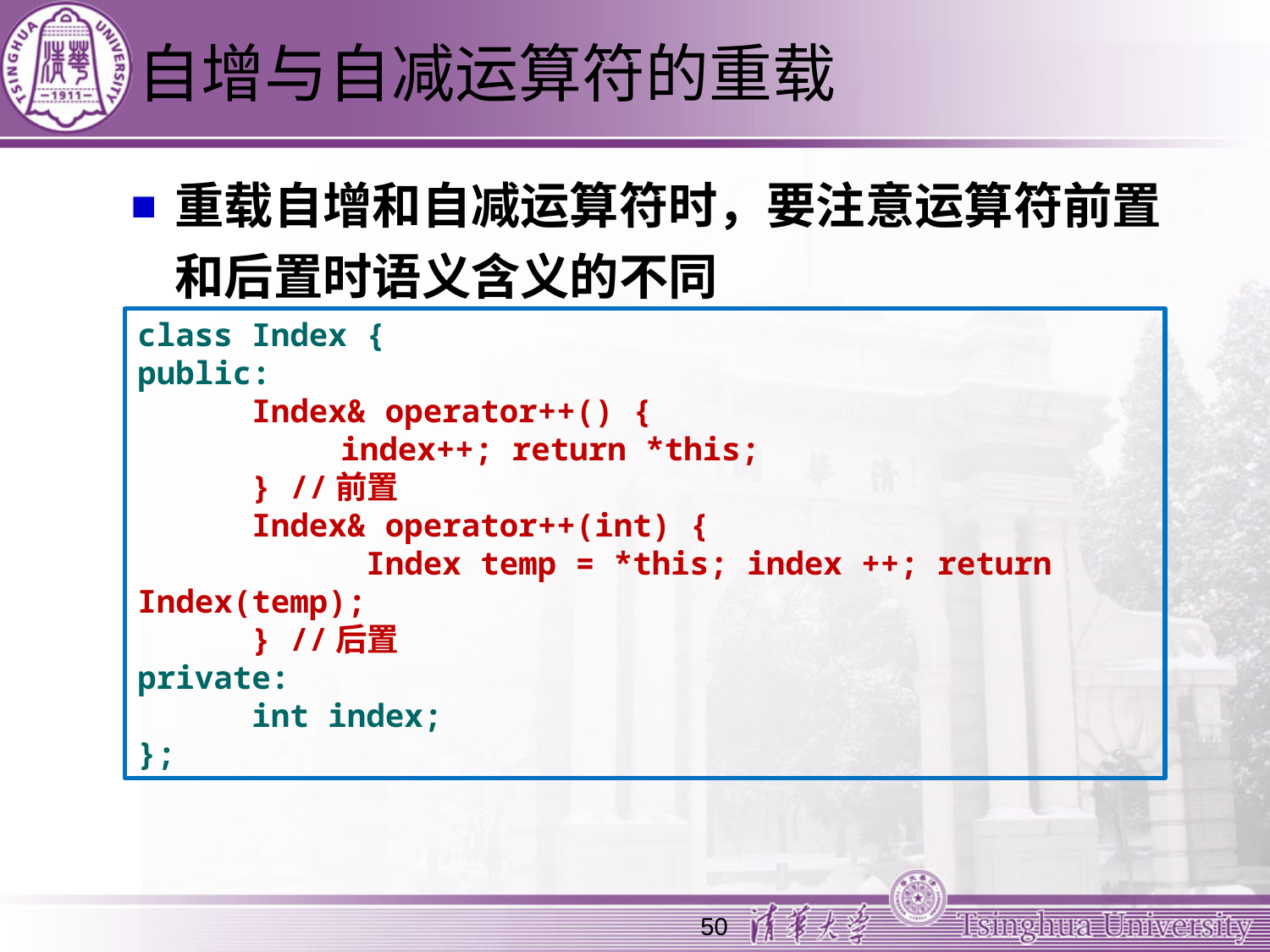

# 自增与自减运算符的重载
重载自增和自减运算符时，要注意运算符前置和后置时语义含义的不同
class Index {
public:
      Index& operator++() {
	    index++; return *this;
      } //前置
      Index& operator++(int) {
            Index temp = *this; index ++; return Index(temp);
      } //后置
private:
      int index;
};
50